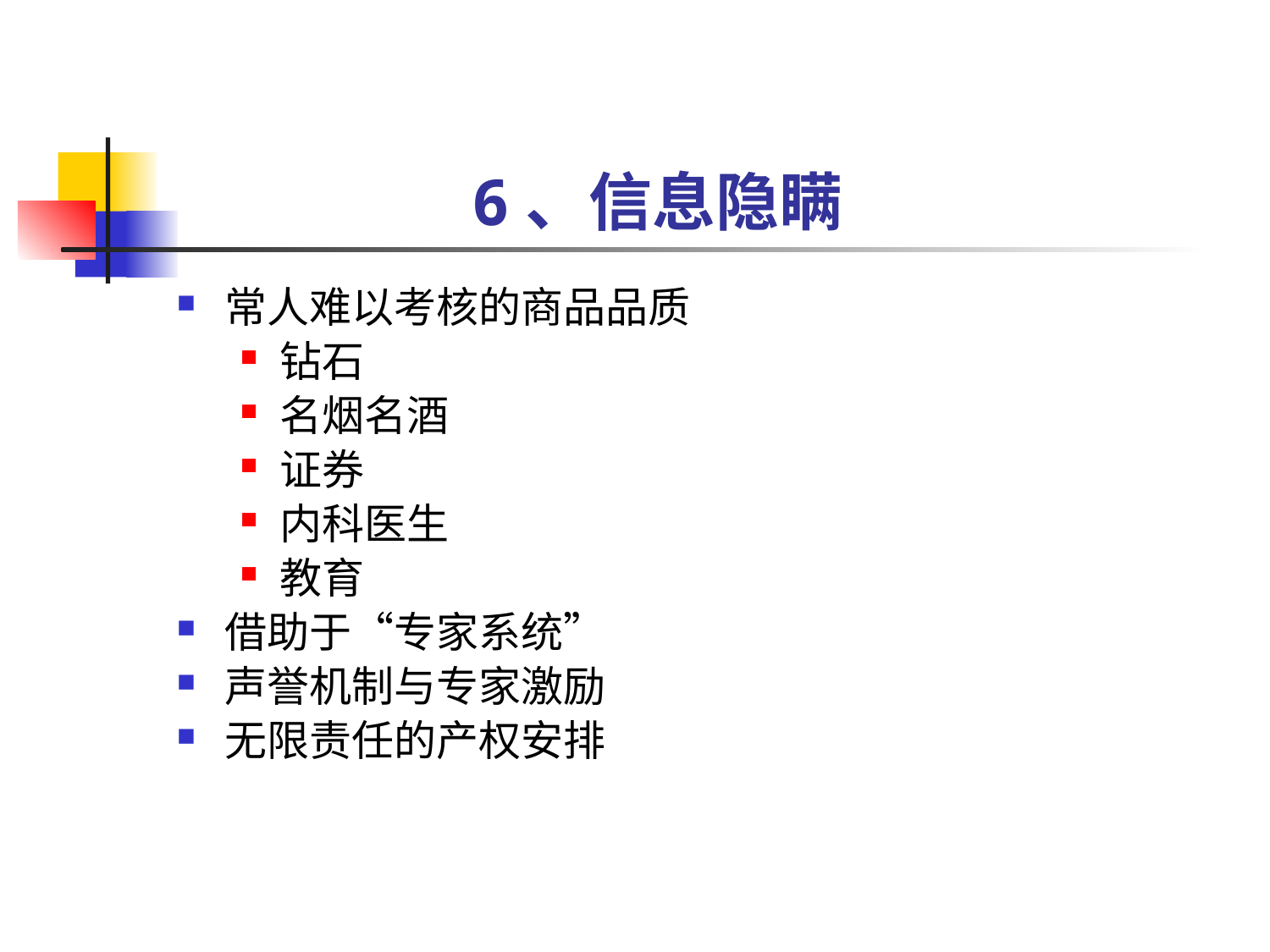

# 6、信息隐瞒
常人难以考核的商品品质
钻石
名烟名酒
证券
内科医生
教育
借助于“专家系统”
声誉机制与专家激励
无限责任的产权安排